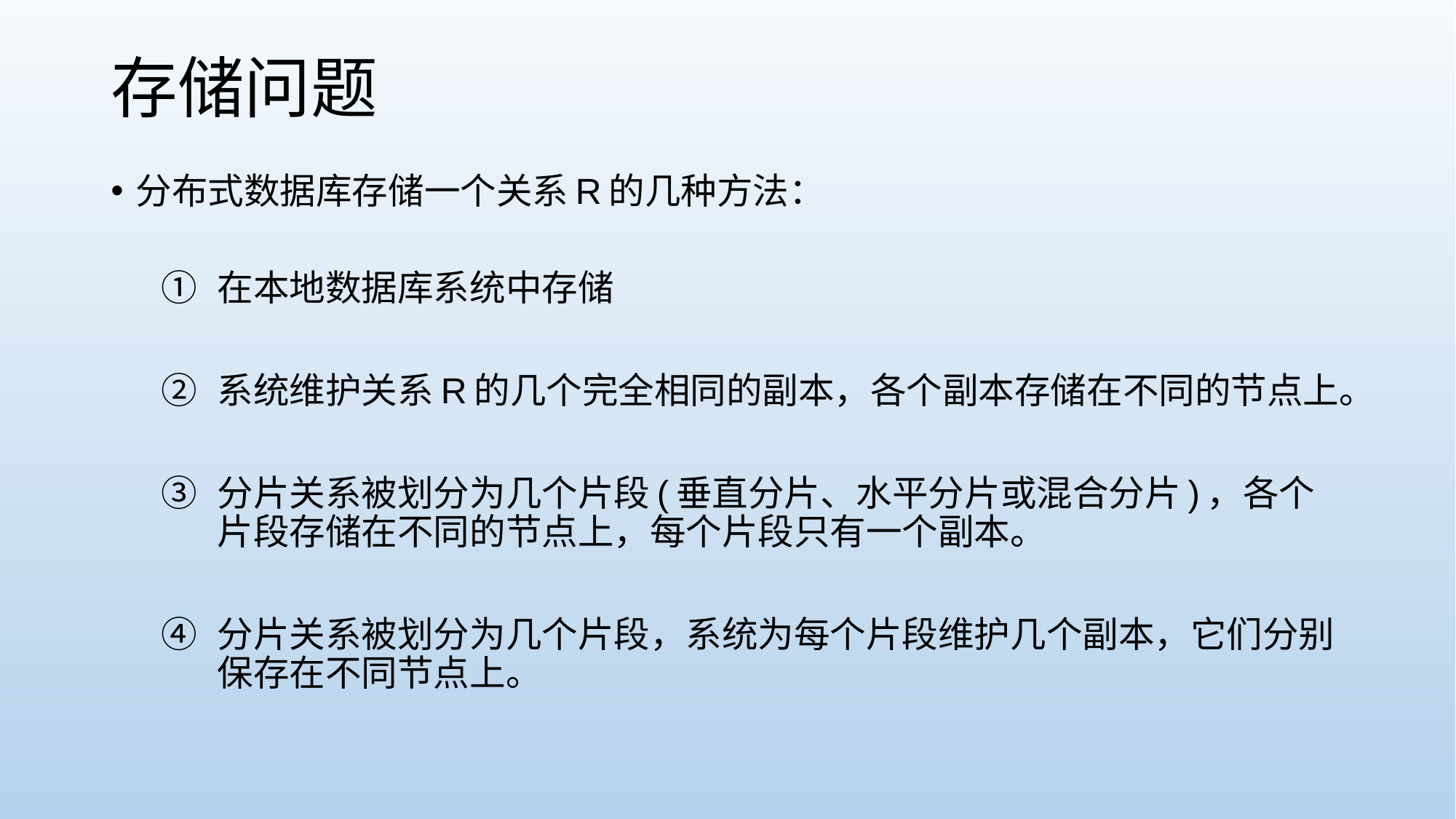

# 存储问题
分布式数据库存储一个关系R的几种方法：

在本地数据库系统中存储

系统维护关系R的几个完全相同的副本，各个副本存储在不同的节点上。

分片关系被划分为几个片段(垂直分片、水平分片或混合分片)，各个片段存储在不同的节点上，每个片段只有一个副本。

分片关系被划分为几个片段，系统为每个片段维护几个副本，它们分别保存在不同节点上。